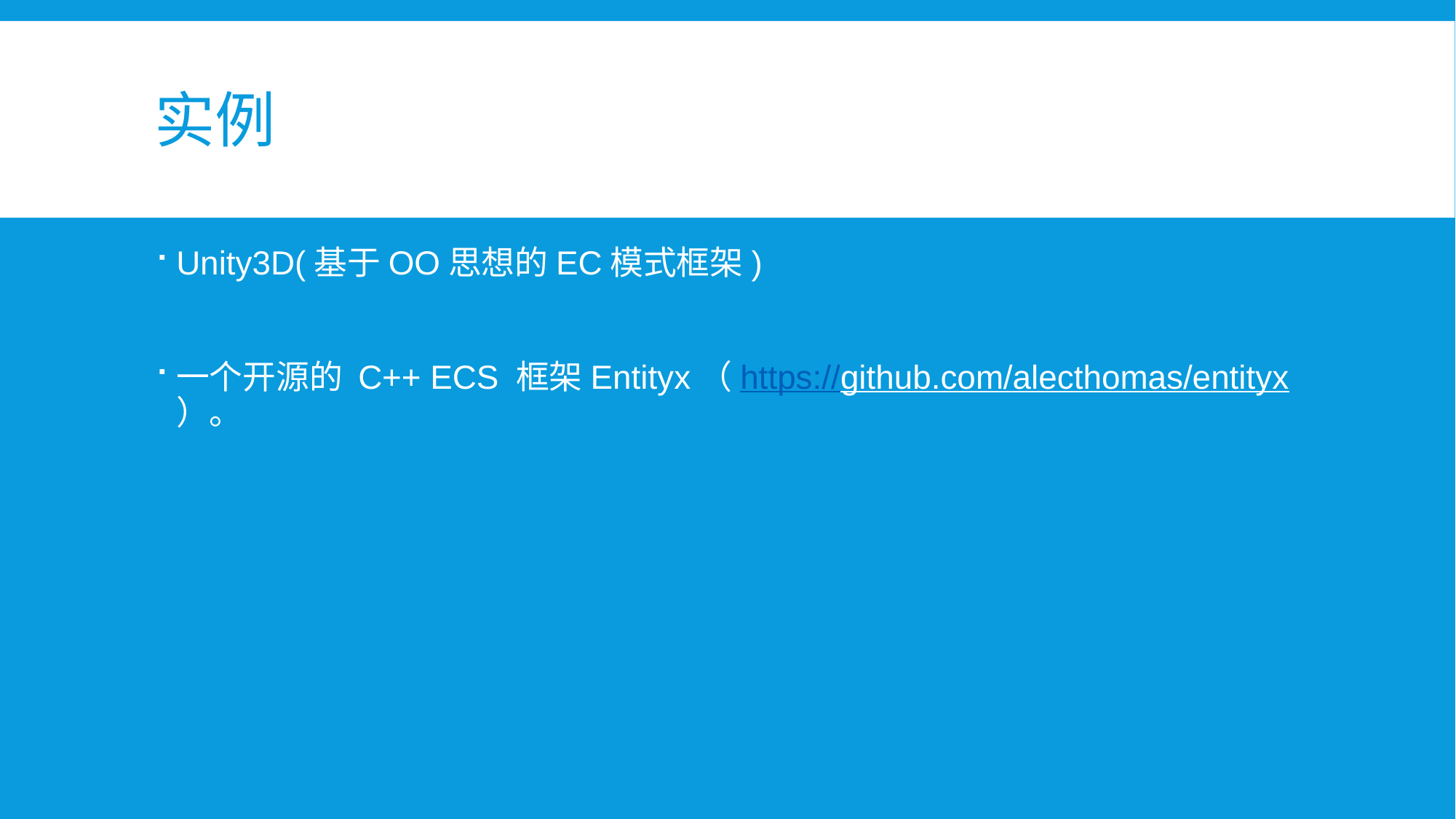

# 实例
Unity3D(基于OO思想的EC模式框架)

一个开源的 C++ ECS 框架Entityx（https://github.com/alecthomas/entityx）。